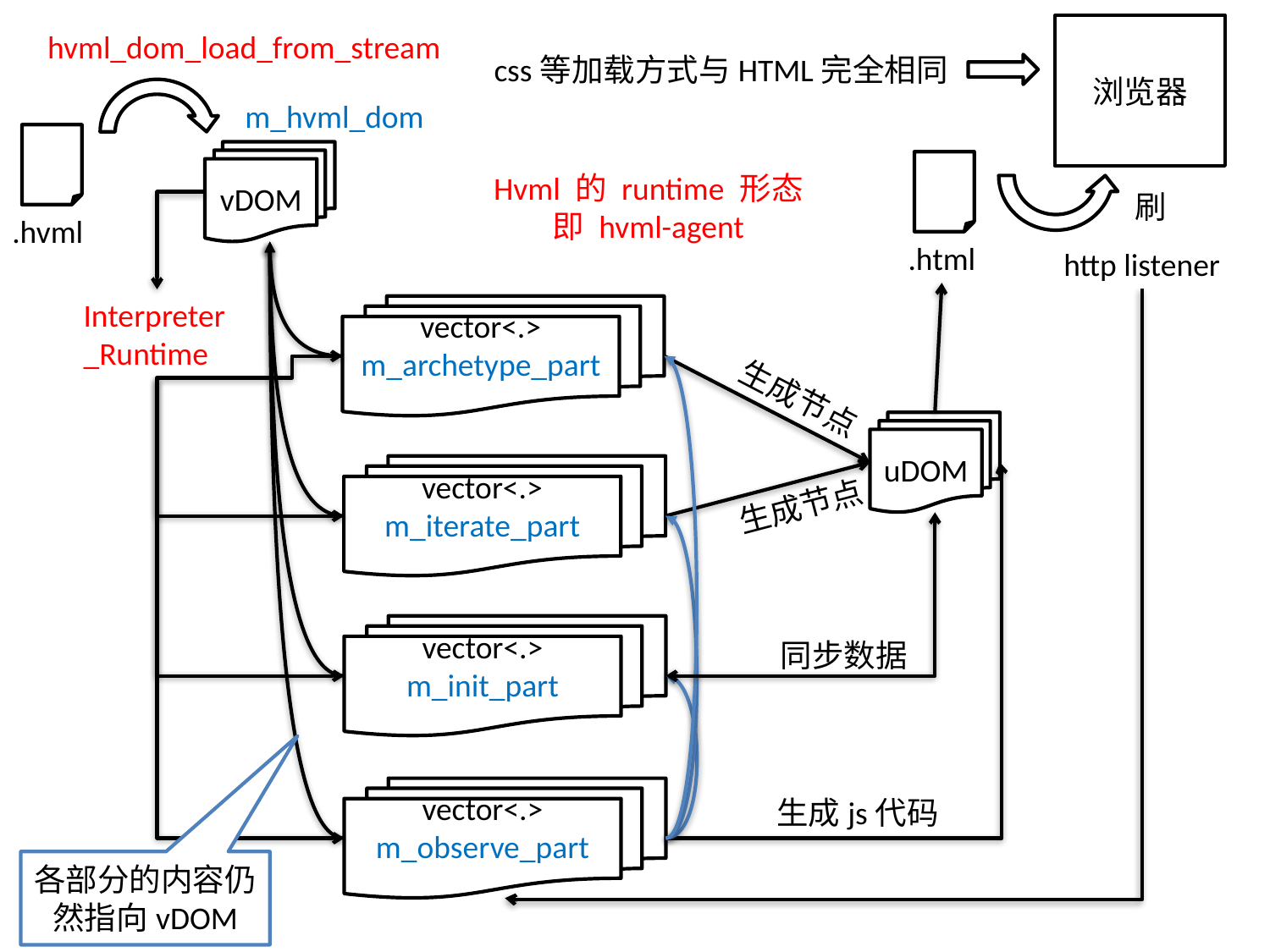

浏览器
hvml_dom_load_from_stream
css等加载方式与HTML完全相同

m_hvml_dom

vDOM

Hvml 的 runtime 形态
即 hvml-agent
刷
.hvml
.html
http listener
Interpreter_Runtime
vector<.>
m_archetype_part

生成节点
uDOM
vector<.>
m_iterate_part

生成节点
vector<.>
m_init_part

同步数据
vector<.>
m_observe_part

生成js代码
各部分的内容仍然指向vDOM